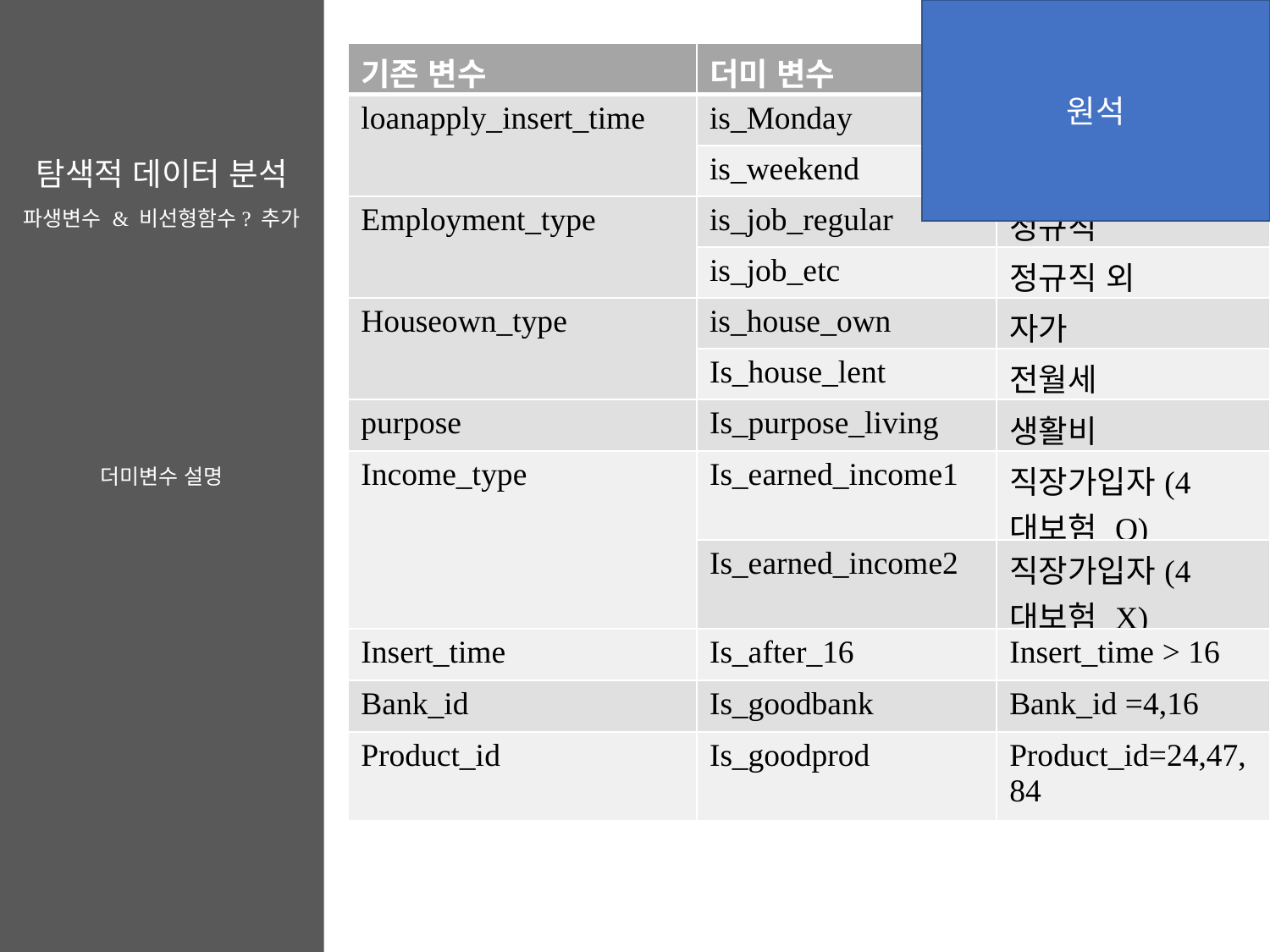

원석
| 기존 변수 | 더미 변수 | 기준 |
| --- | --- | --- |
| loanapply\_insert\_time | is\_Monday | 월요일 |
|  | is\_weekend | 주말 |
| Employment\_type | is\_job\_regular | 정규직 |
|  | is\_job\_etc | 정규직 외 |
| Houseown\_type | is\_house\_own | 자가 |
|  | Is\_house\_lent | 전월세 |
| purpose | Is\_purpose\_living | 생활비 |
| Income\_type | Is\_earned\_income1 | 직장가입자(4대보험 O) |
|  | Is\_earned\_income2 | 직장가입자(4대보험 X) |
| Insert\_time | Is\_after\_16 | Insert\_time > 16 |
| Bank\_id | Is\_goodbank | Bank\_id =4,16 |
| Product\_id | Is\_goodprod | Product\_id=24,47,84 |
파생변수 & 비선형함수? 추가
더미변수 설명